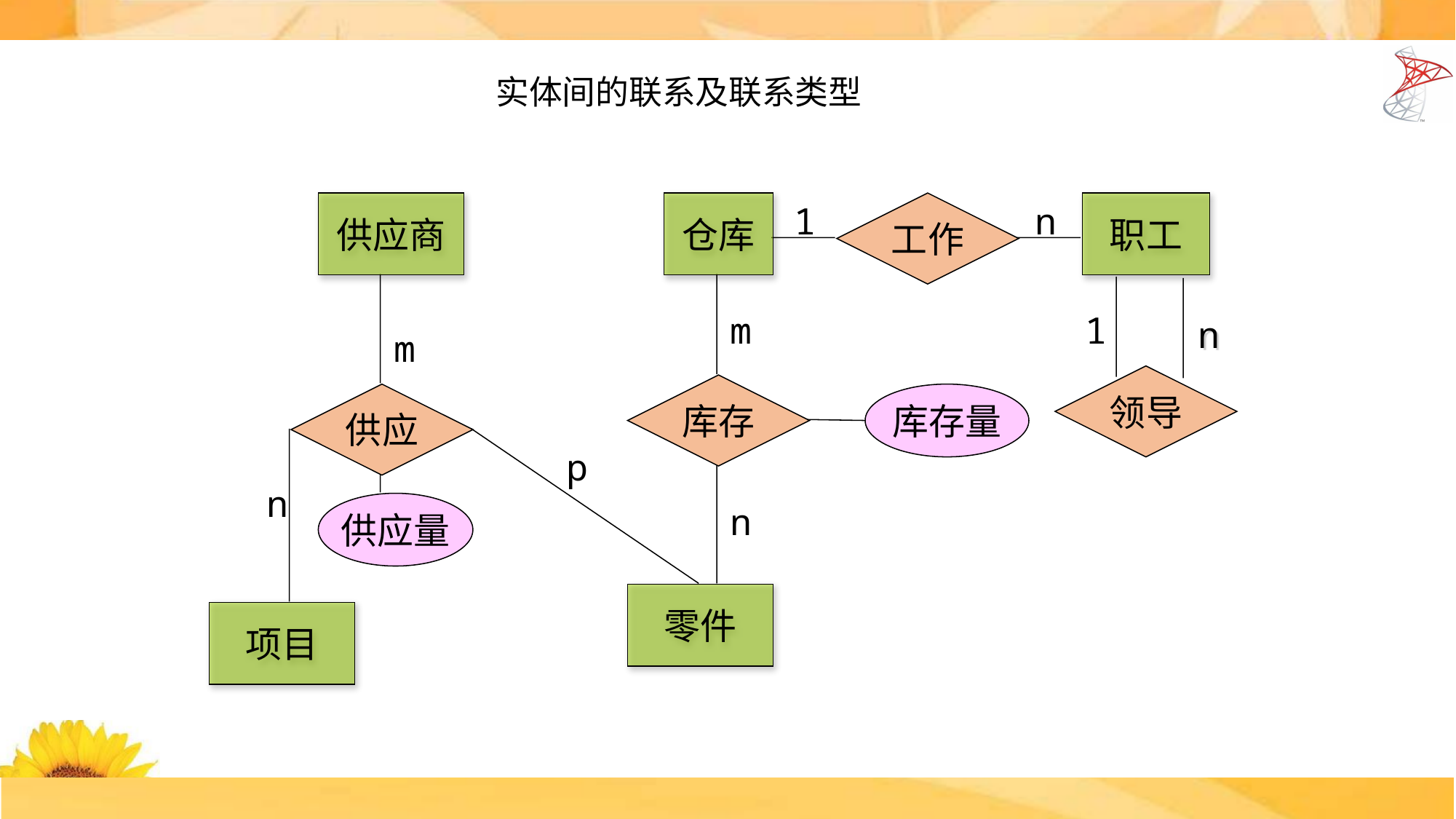

供应商
仓库
工作
职工
m
1
m
领导
库存
供应
库存量
p
n
供应量
n
零件
项目
1
n
n
实体间的联系及联系类型